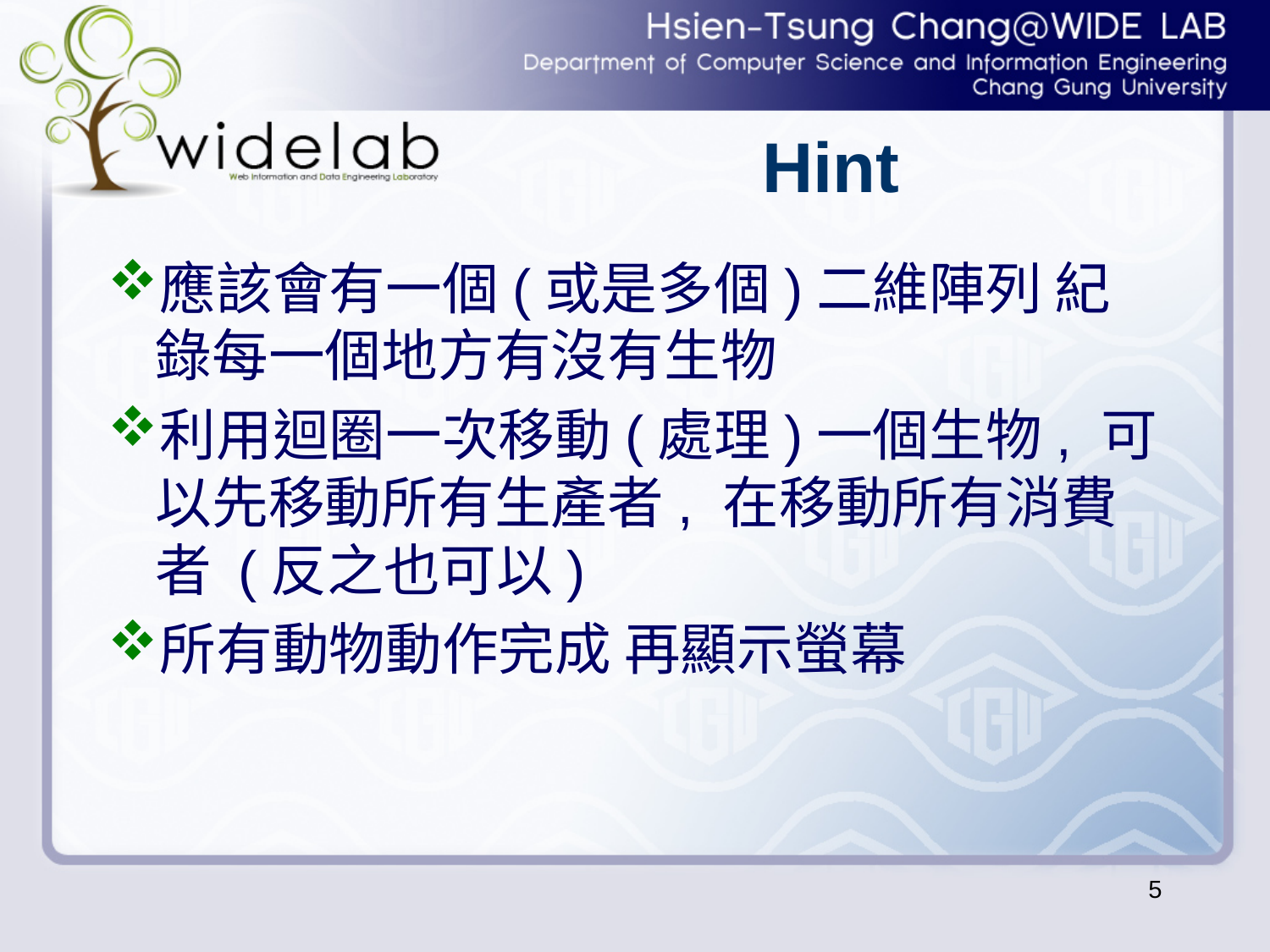

# Hint
應該會有一個(或是多個)二維陣列 紀錄每一個地方有沒有生物
利用迴圈一次移動(處理)一個生物, 可以先移動所有生產者, 在移動所有消費者 (反之也可以)
所有動物動作完成 再顯示螢幕
5